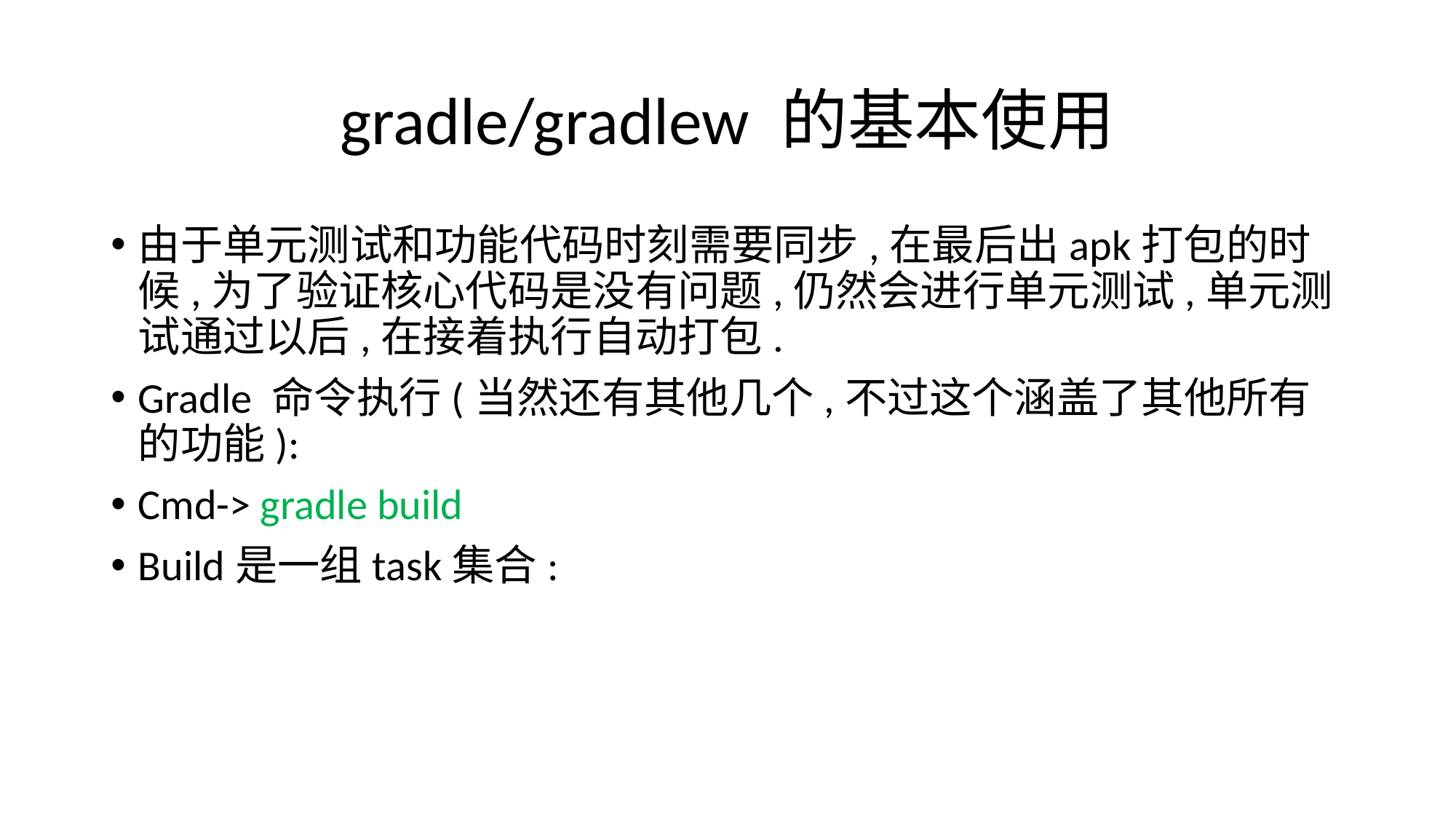

# gradle/gradlew 的基本使用
由于单元测试和功能代码时刻需要同步,在最后出apk打包的时候,为了验证核心代码是没有问题,仍然会进行单元测试,单元测试通过以后,在接着执行自动打包.
Gradle 命令执行(当然还有其他几个,不过这个涵盖了其他所有的功能):
Cmd-> gradle build
Build是一组task集合: